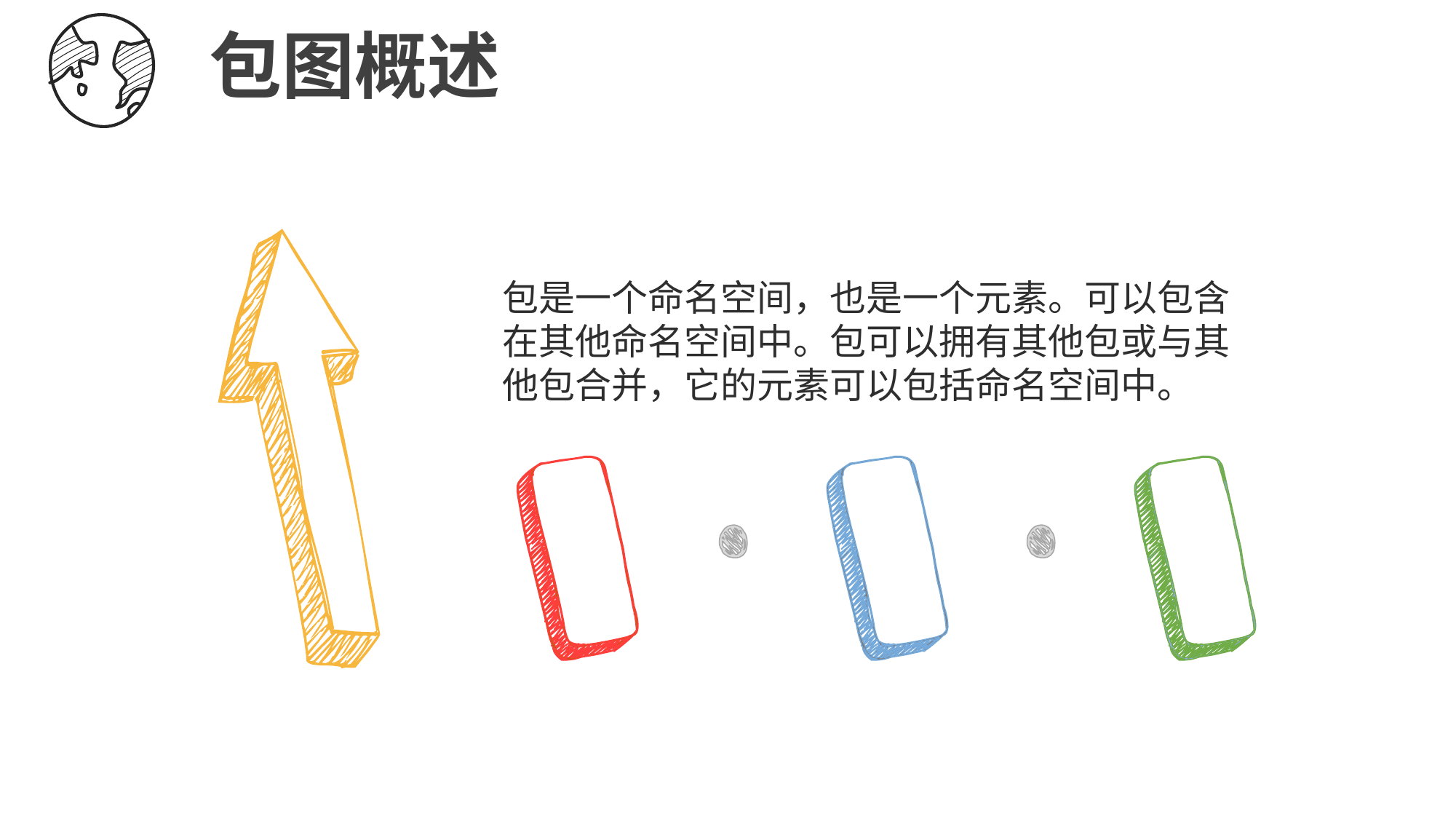

包图概述

包是一个命名空间，也是一个元素。可以包含在其他命名空间中。包可以拥有其他包或与其他包合并，它的元素可以包括命名空间中。